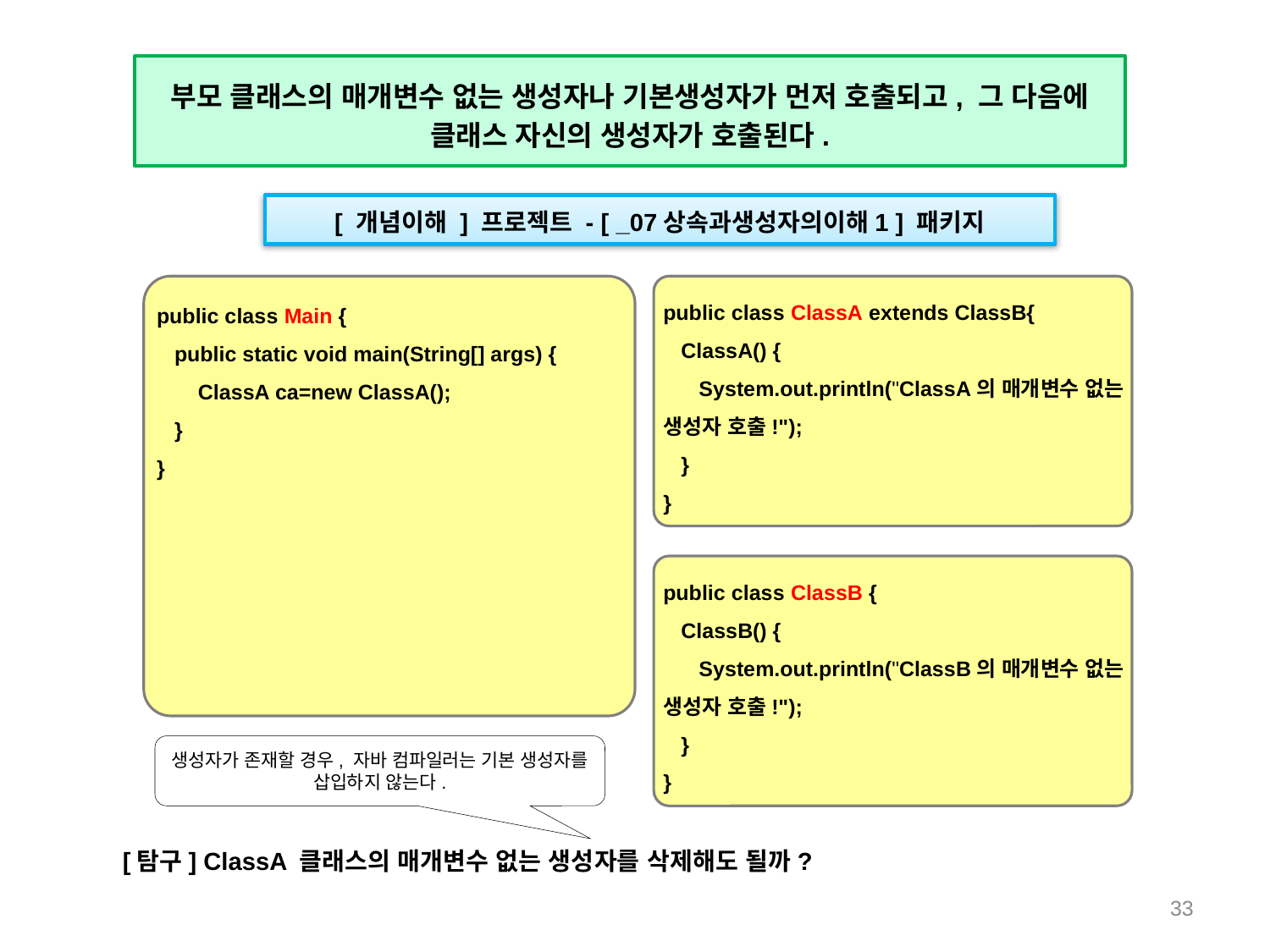

부모 클래스의 매개변수 없는 생성자나 기본생성자가 먼저 호출되고, 그 다음에 클래스 자신의 생성자가 호출된다.
[ 개념이해 ] 프로젝트 - [ _07상속과생성자의이해1 ] 패키지
public class Main {
   public static void main(String[] args) {
       ClassA ca=new ClassA();
   }
}
public class ClassA extends ClassB{
   ClassA() {
      System.out.println("ClassA의 매개변수 없는 생성자 호출!");
   }
}
public class ClassB {
   ClassB() {
      System.out.println("ClassB의 매개변수 없는 생성자 호출!");
   }
}
생성자가 존재할 경우, 자바 컴파일러는 기본 생성자를 삽입하지 않는다.
[탐구] ClassA 클래스의 매개변수 없는 생성자를 삭제해도 될까?
33